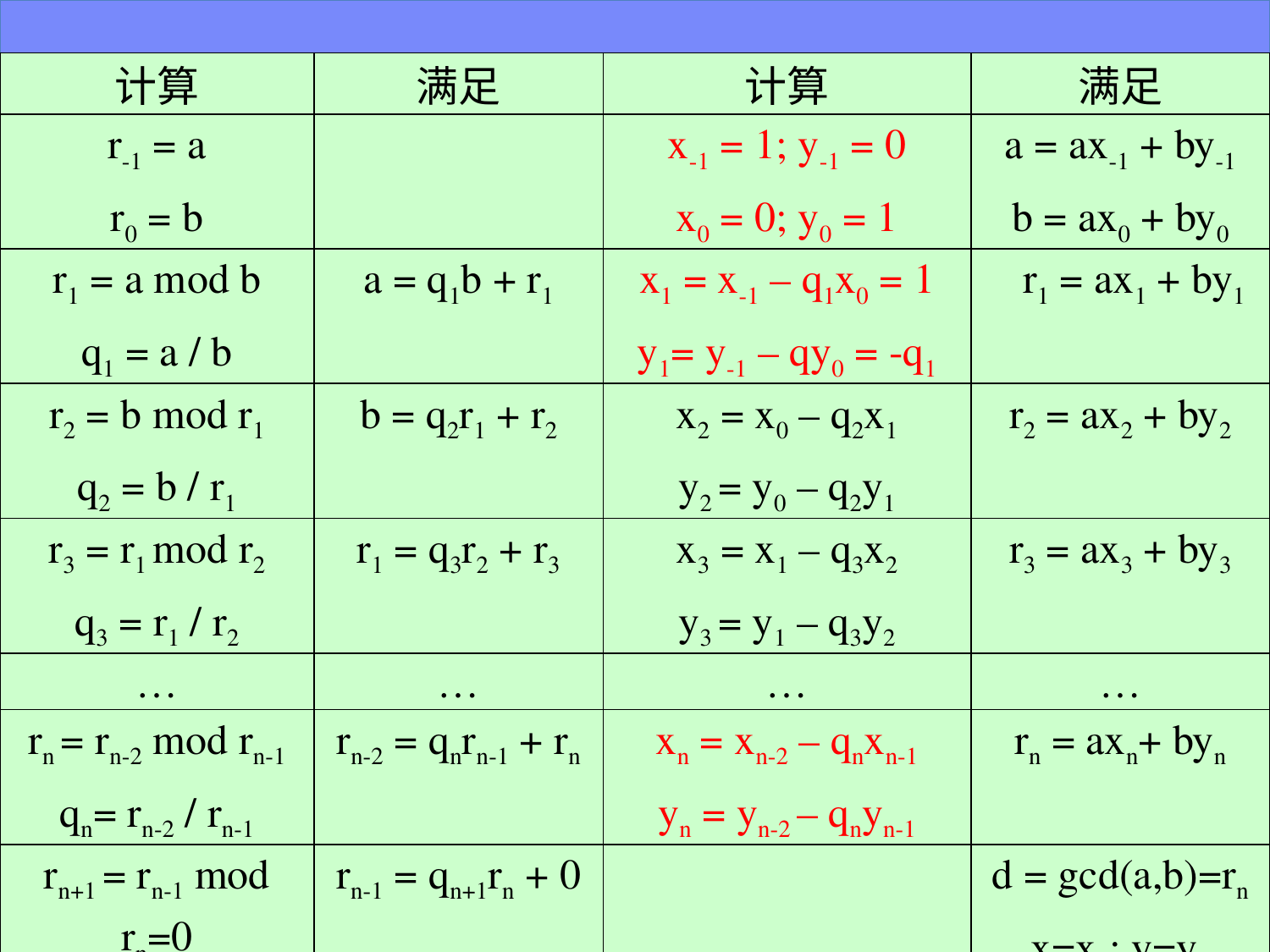

| 计算 | 满足 | 计算 | 满足 |
| --- | --- | --- | --- |
| r-1 = a r0 = b |  | x-1 = 1; y-1 = 0 x0 = 0; y0 = 1 | a = ax-1 + by-1 b = ax0 + by0 |
| r1 = a mod b q1 = a / b | a = q1b + r1 | x1 = x-1 – q1x0 = 1 y1= y-1 – qy0 = -q1 | r1 = ax1 + by1 |
| r2 = b mod r1 q2 = b / r1 | b = q2r1 + r2 | x2 = x0 – q2x1 y2 = y0 – q2y1 | r2 = ax2 + by2 |
| r3 = r1 mod r2 q3 = r1 / r2 | r1 = q3r2 + r3 | x3 = x1 – q3x2 y3 = y1 – q3y2 | r3 = ax3 + by3 |
| … | … | … | … |
| rn = rn-2 mod rn-1 qn= rn-2 / rn-1 | rn-2 = qnrn-1 + rn | xn = xn-2 – qnxn-1 yn = yn-2 – qnyn-1 | rn = axn+ byn |
| rn+1 = rn-1 mod rn=0 qn+1= rn-1 / rn | rn-1 = qn+1rn + 0 |  | d = gcd(a,b)=rn x=xn; y=yn |